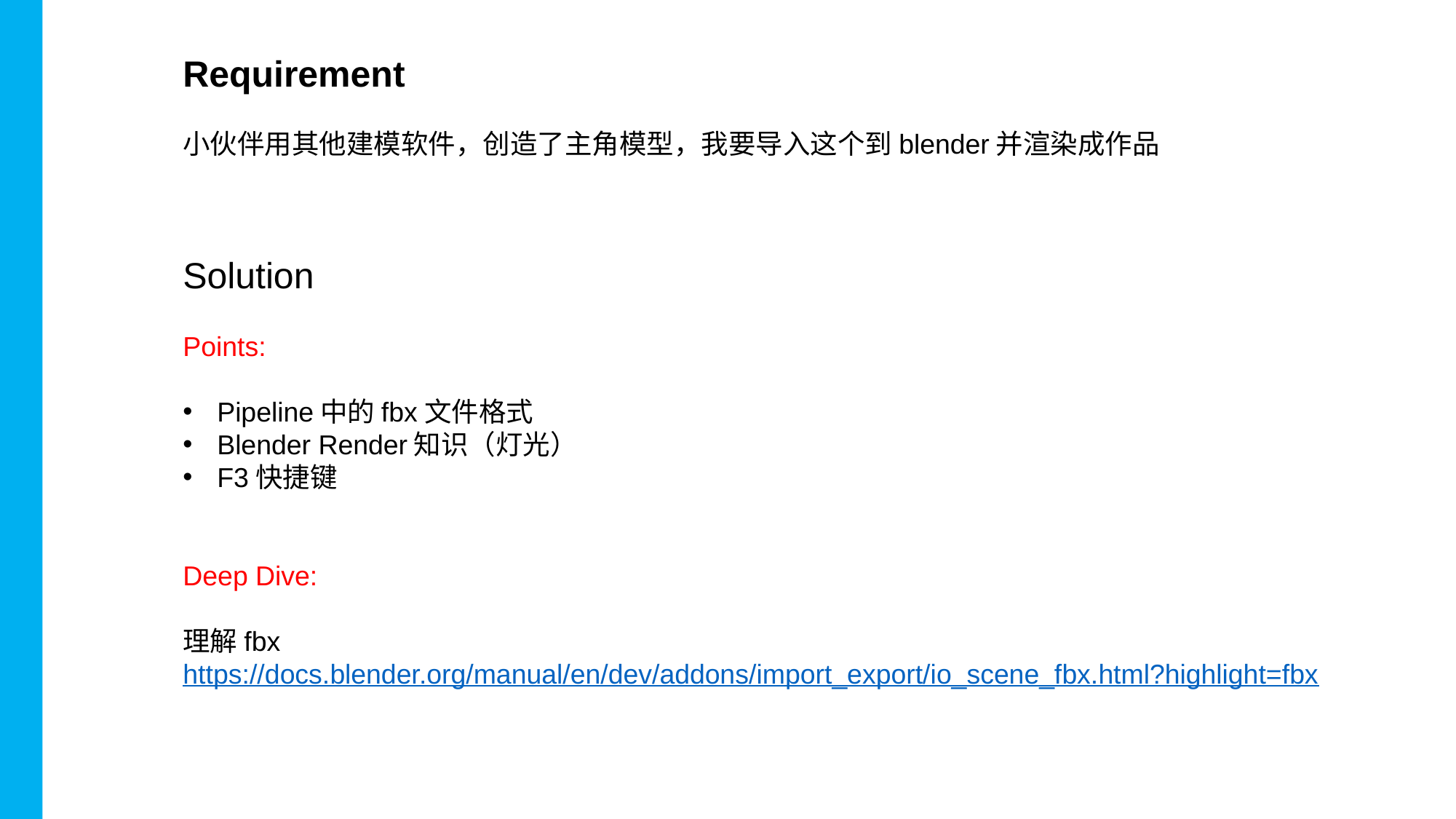

Requirement

小伙伴用其他建模软件，创造了主角模型，我要导入这个到blender并渲染成作品
Solution

Points:

Pipeline中的fbx文件格式
Blender Render知识（灯光）
F3快捷键

Deep Dive:

理解fbx
https://docs.blender.org/manual/en/dev/addons/import_export/io_scene_fbx.html?highlight=fbx